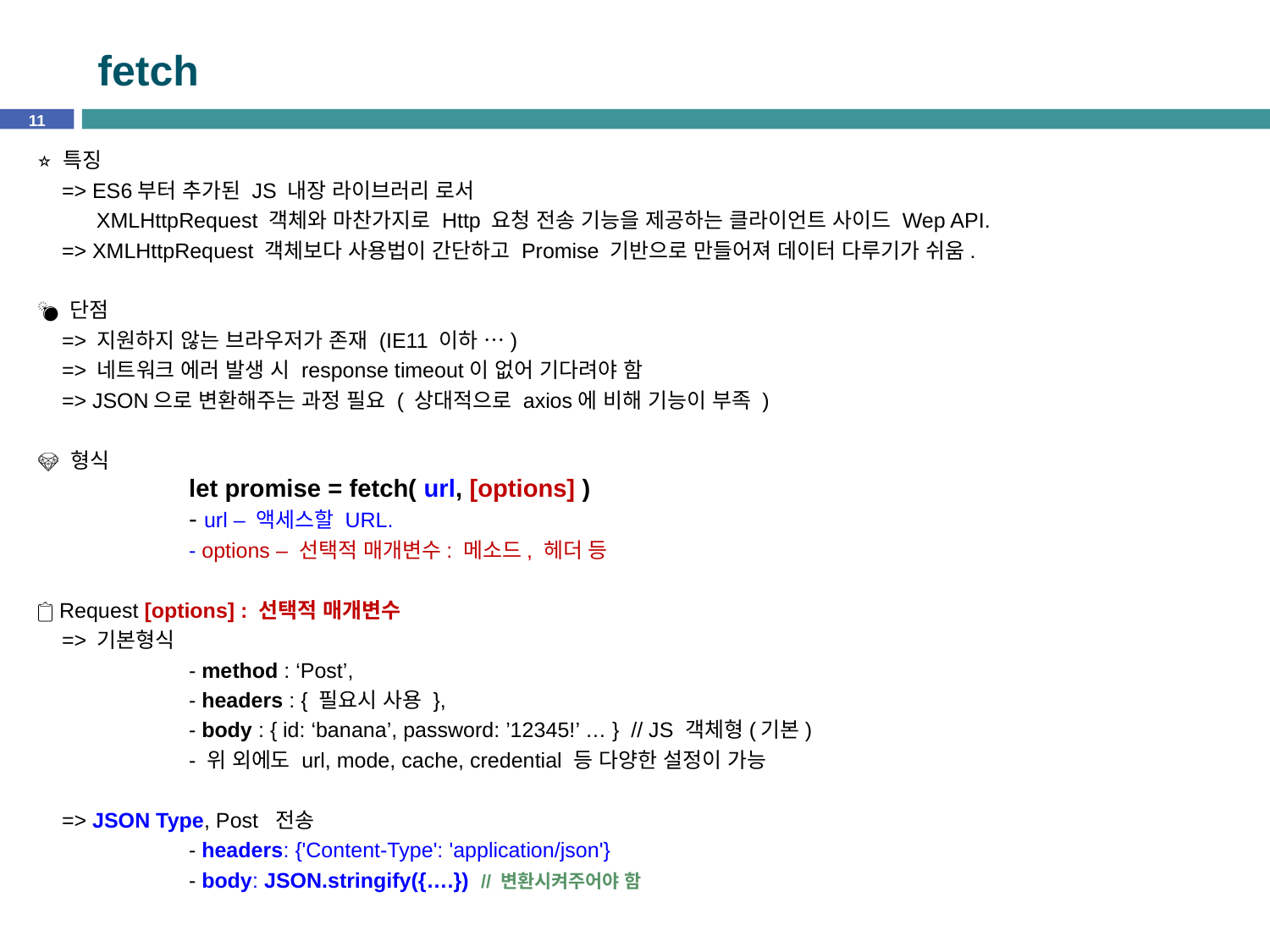

# fetch
11
⭐️ 특징
=> ES6부터 추가된 JS 내장 라이브러리 로서
     XMLHttpRequest 객체와 마찬가지로 Http 요청 전송 기능을 제공하는 클라이언트 사이드 Wep API.
=> XMLHttpRequest 객체보다 사용법이 간단하고 Promise 기반으로 만들어져 데이터 다루기가 쉬움.

💣 단점
=> 지원하지 않는 브라우저가 존재 (IE11 이하 …)
=> 네트워크 에러 발생 시 response timeout이 없어 기다려야 함
=> JSON으로 변환해주는 과정 필요 ( 상대적으로 axios에 비해 기능이 부족 )

💎 형식
	let promise = fetch( url, [options] )
	- url – 액세스할 URL.
	- options – 선택적 매개변수: 메소드, 헤더 등​

📋 Request [options] : 선택적 매개변수
=> 기본형식
	- method : ‘Post’,
	- headers : { 필요시 사용 },
	- body : { id: ‘banana’, password: ’12345!’ … }  // JS 객체형(기본)
	- 위 외에도 url, mode, cache, credential 등 다양한 설정이 가능
=> JSON Type, Post  전송
	- headers: {'Content-Type': 'application/json'}
	- body: JSON.stringify({….})  // 변환시켜주어야 함